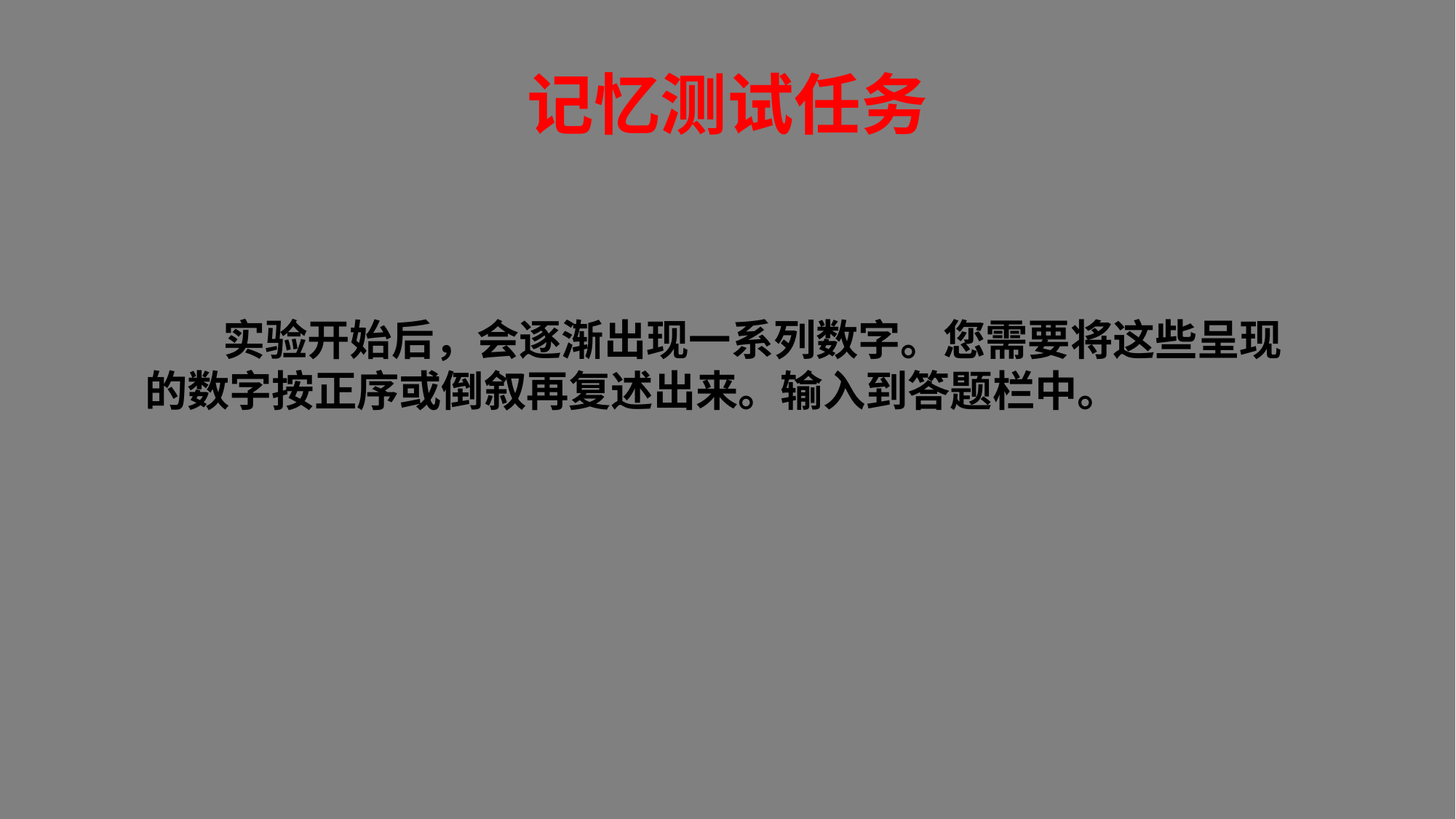

记忆测试任务
       实验开始后，会逐渐出现一系列数字。您需要将这些呈现的数字按正序或倒叙再复述出来。输入到答题栏中。